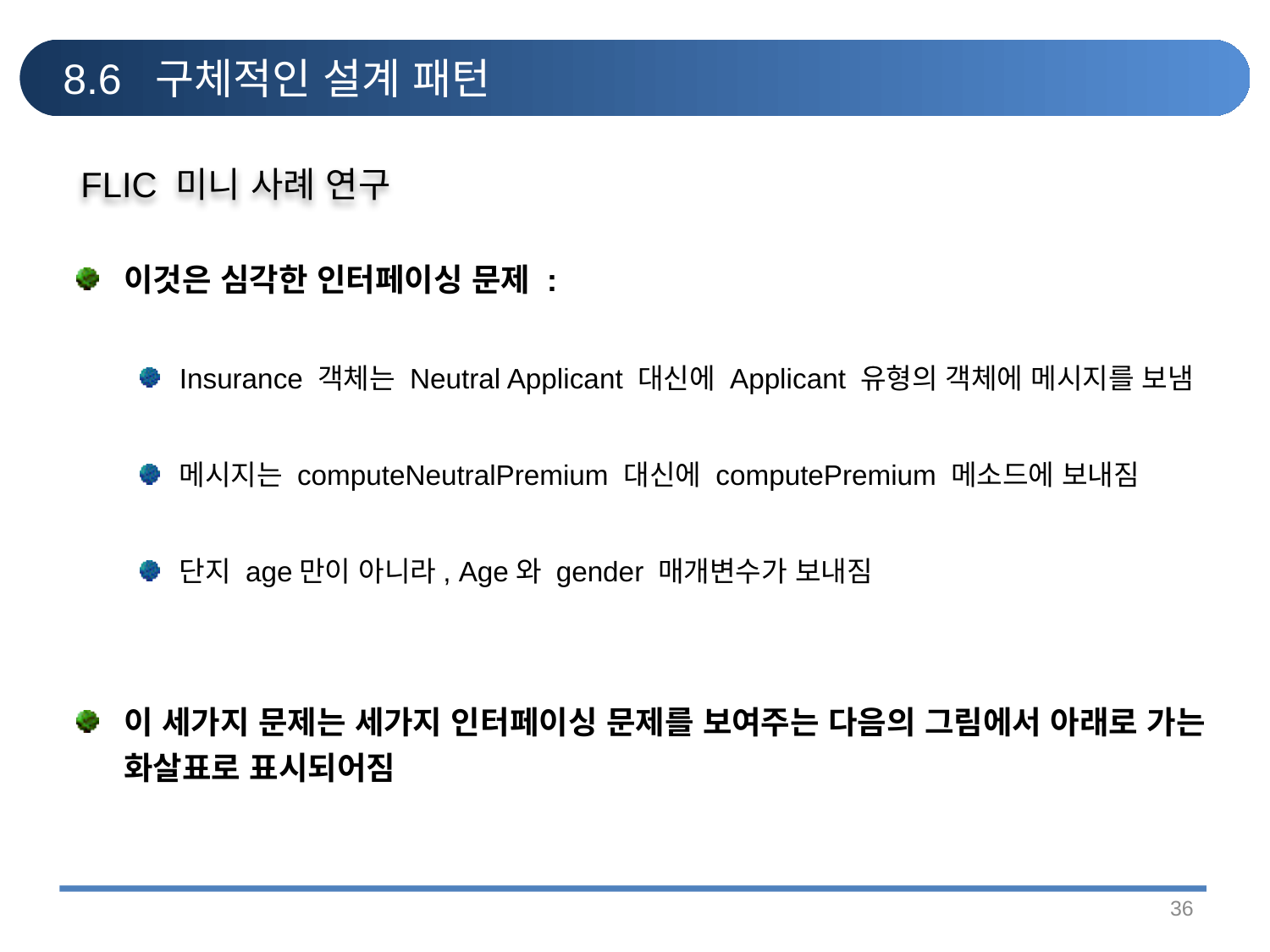

# 8.6  구체적인 설계 패턴
FLIC 미니 사례 연구
이것은 심각한 인터페이싱 문제 :

Insurance 객체는 Neutral Applicant 대신에 Applicant 유형의 객체에 메시지를 보냄

메시지는 computeNeutralPremium 대신에 computePremium 메소드에 보내짐

단지 age만이 아니라, Age와 gender 매개변수가 보내짐

이 세가지 문제는 세가지 인터페이싱 문제를 보여주는 다음의 그림에서 아래로 가는 화살표로 표시되어짐
36